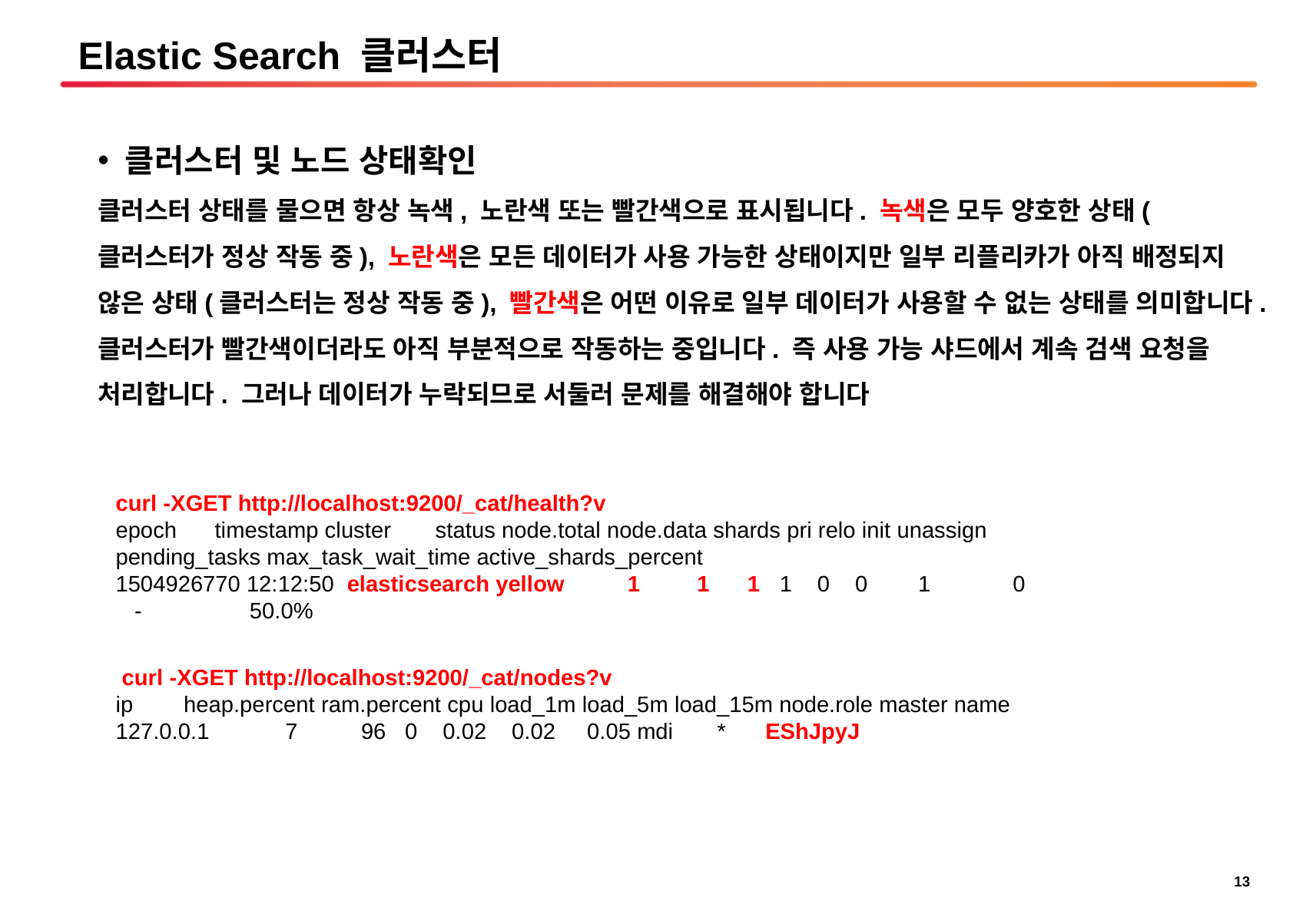

# Elastic Search 클러스터

클러스터 및 노드 상태확인
클러스터 상태를 물으면 항상 녹색, 노란색 또는 빨간색으로 표시됩니다. 녹색은 모두 양호한 상태(클러스터가 정상 작동 중), 노란색은 모든 데이터가 사용 가능한 상태이지만 일부 리플리카가 아직 배정되지 않은 상태(클러스터는 정상 작동 중), 빨간색은 어떤 이유로 일부 데이터가 사용할 수 없는 상태를 의미합니다. 클러스터가 빨간색이더라도 아직 부분적으로 작동하는 중입니다. 즉 사용 가능 샤드에서 계속 검색 요청을 처리합니다. 그러나 데이터가 누락되므로 서둘러 문제를 해결해야 합니다
curl -XGET http://localhost:9200/_cat/health?v
epoch      timestamp cluster       status node.total node.data shards pri relo init unassign pending_tasks max_task_wait_time active_shards_percent
1504926770 12:12:50  elasticsearch yellow          1         1      1   1    0    0        1             0                  -                 50.0%
 curl -XGET http://localhost:9200/_cat/nodes?v
ip        heap.percent ram.percent cpu load_1m load_5m load_15m node.role master name
127.0.0.1            7          96   0    0.02    0.02     0.05 mdi       *      EShJpyJ